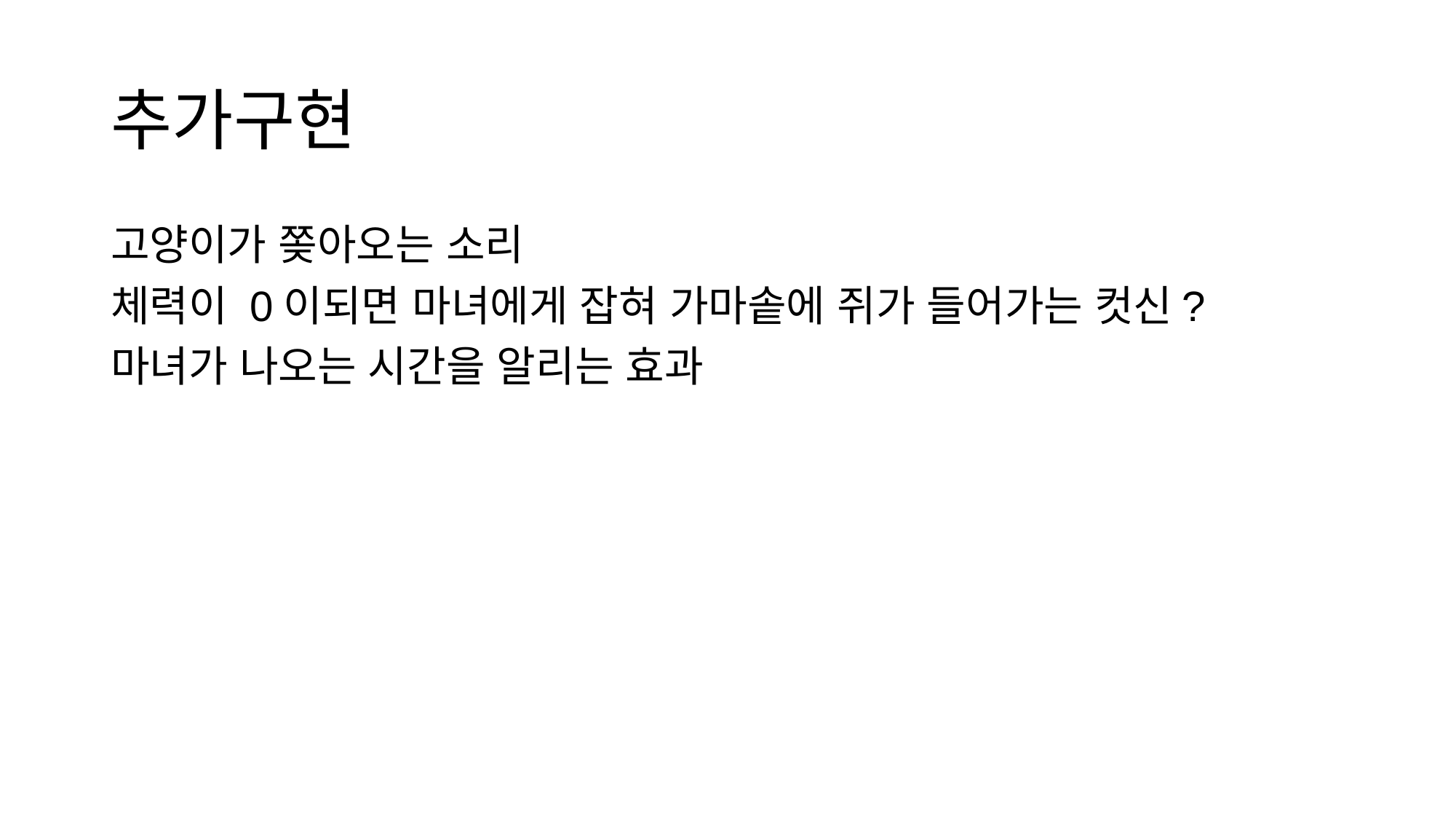

# 추가구현
고양이가 쫒아오는 소리
체력이 0이되면 마녀에게 잡혀 가마솥에 쥐가 들어가는 컷신?
마녀가 나오는 시간을 알리는 효과